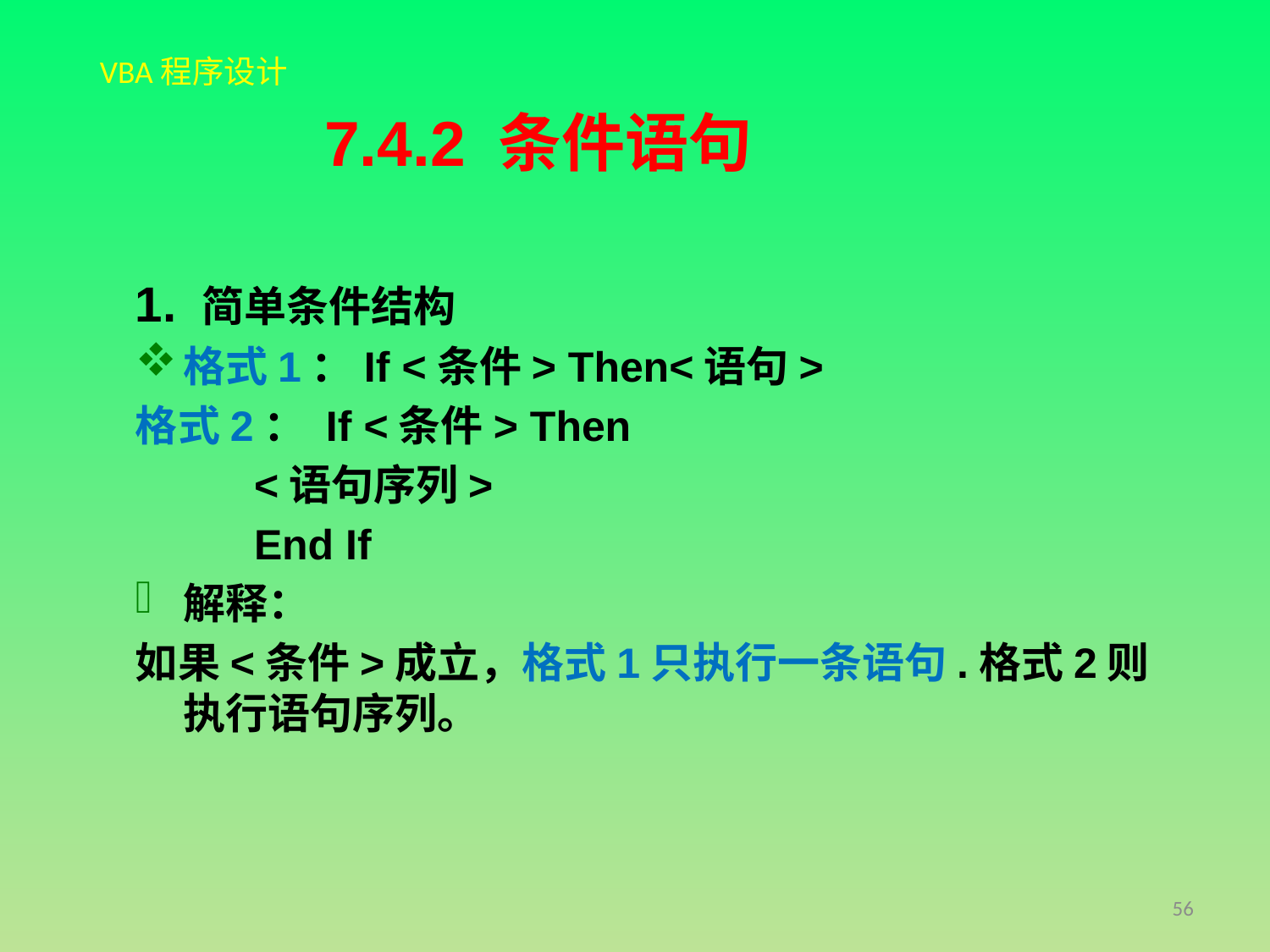

7.4.2 条件语句
1. 简单条件结构
格式1：If <条件> Then<语句>
格式2： If <条件> Then
          <语句序列>
          End If
解释：
如果<条件>成立，格式1只执行一条语句.格式2则执行语句序列。
56